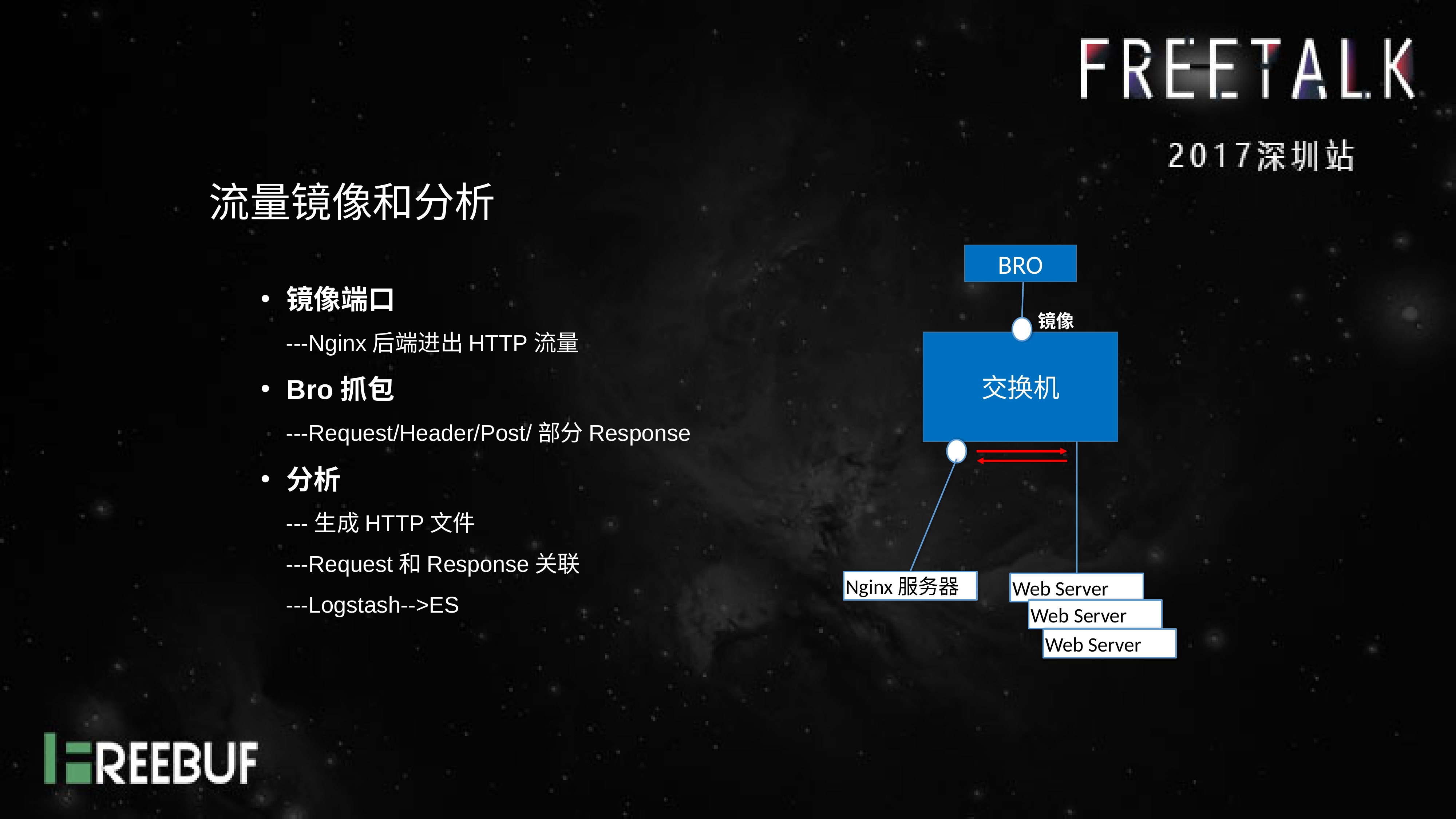

流量镜像和分析
BRO
镜像端口
    ---Nginx后端进出HTTP流量
Bro抓包
    ---Request/Header/Post/部分Response
分析
    ---生成HTTP文件
    ---Request和Response关联
    ---Logstash-->ES
镜像

交换机

Nginx服务器
Web Server
Web Server
Web Server